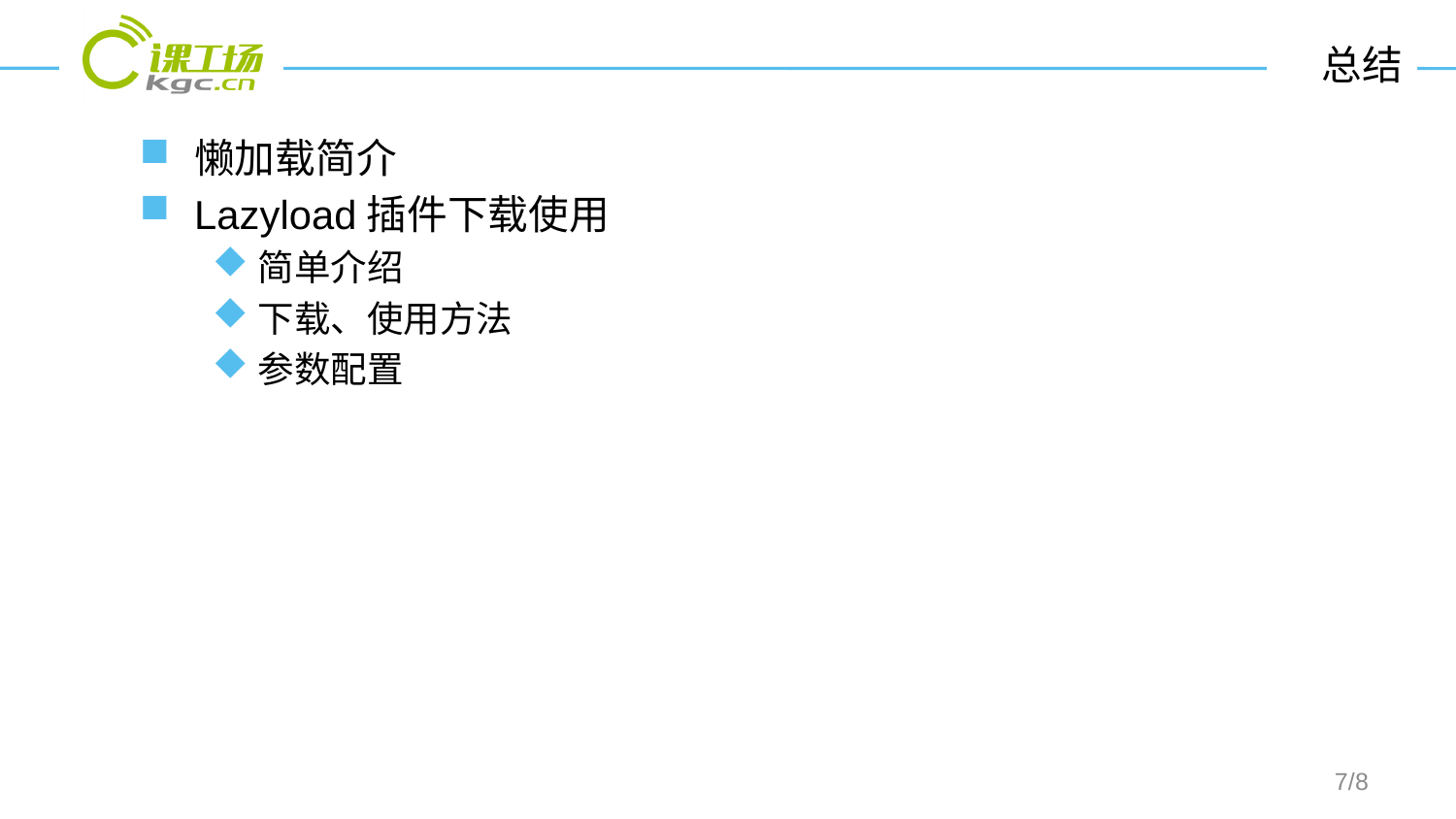

# 总结
懒加载简介
Lazyload插件下载使用
简单介绍
下载、使用方法
参数配置
7/8